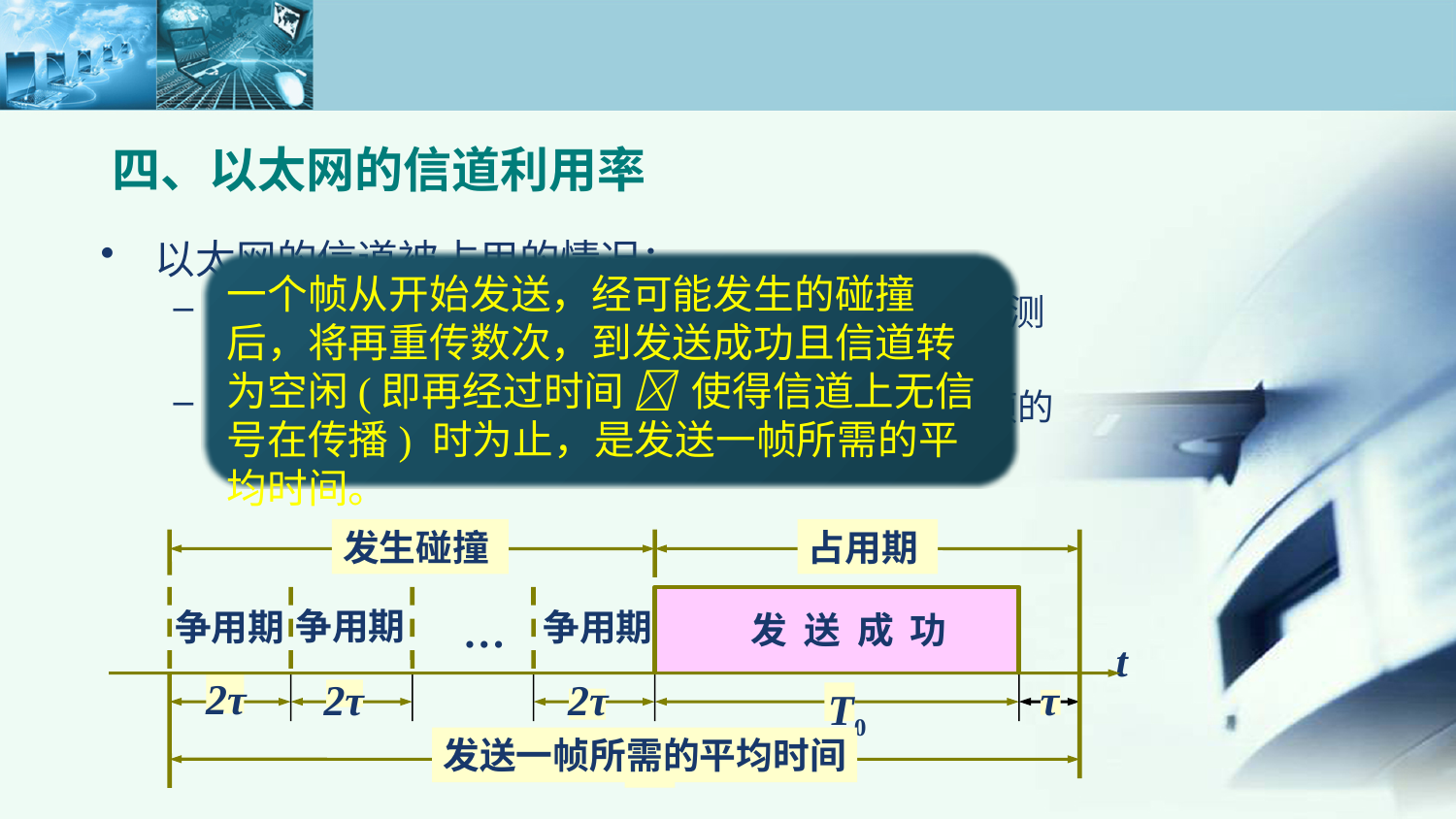

# 四、以太网的信道利用率
以太网的信道被占用的情况：
争用期长度为 2τ，即端到端传播时延的两倍。检测到碰撞后不发送干扰信号。
帧长为 L (bit)，数据发送速率为 C (b/s)，因而帧的发送时间为 L/C = T0 (s)。
一个帧从开始发送，经可能发生的碰撞后，将再重传数次，到发送成功且信道转为空闲(即再经过时间 τ  使得信道上无信号在传播) 时为止，是发送一帧所需的平均时间。
发生碰撞
占用期

争用期
争用期
争用期
…
发  送  成  功
t
  2τ
  τ
2τ
2τ

T0

发送一帧所需的平均时间